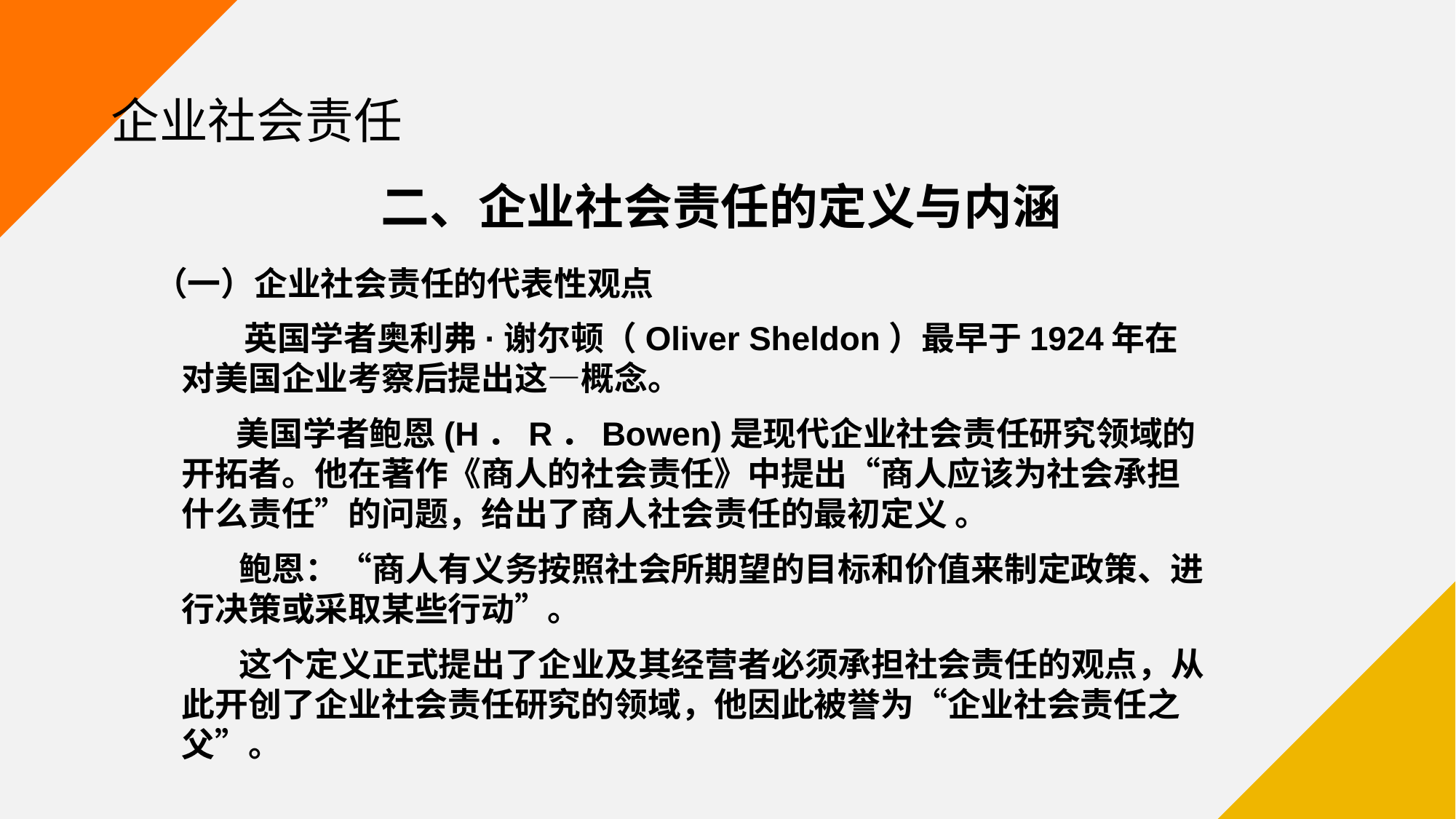

# 企业社会责任
二、企业社会责任的定义与内涵
（一）企业社会责任的代表性观点
　　   英国学者奥利弗·谢尔顿（Oliver Sheldon）最早于1924年在对美国企业考察后提出这—概念。
　　  美国学者鲍恩(H．R．Bowen)是现代企业社会责任研究领域的开拓者。他在著作《商人的社会责任》中提出“商人应该为社会承担什么责任”的问题，给出了商人社会责任的最初定义 。
          鲍恩：“商人有义务按照社会所期望的目标和价值来制定政策、进行决策或采取某些行动”。
          这个定义正式提出了企业及其经营者必须承担社会责任的观点，从此开创了企业社会责任研究的领域，他因此被誉为“企业社会责任之父”。